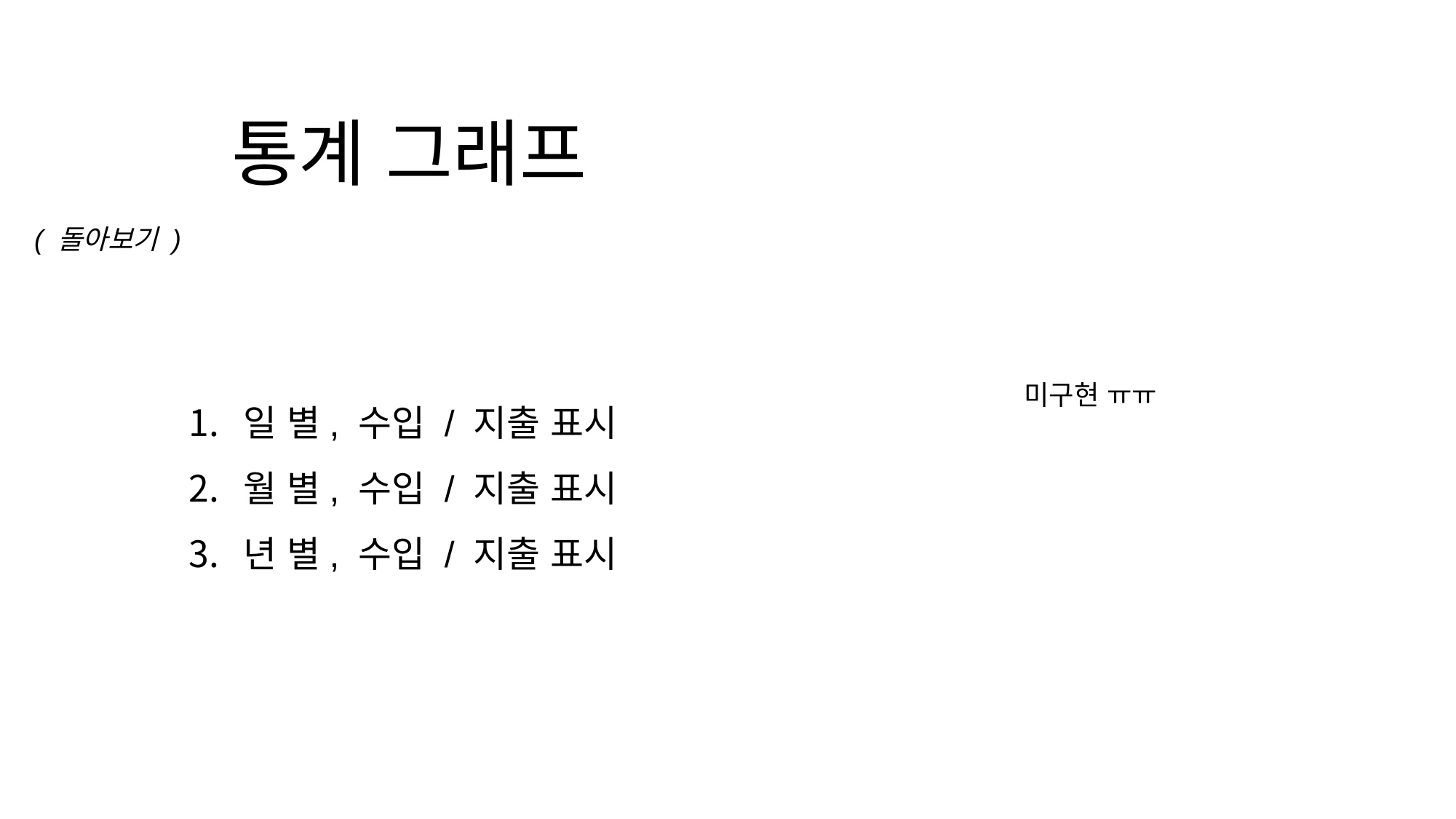

통계 그래프
( 돌아보기 )
일 별, 수입 / 지출 표시
월 별, 수입 / 지출 표시
년 별, 수입 / 지출 표시
미구현 ㅠㅠ